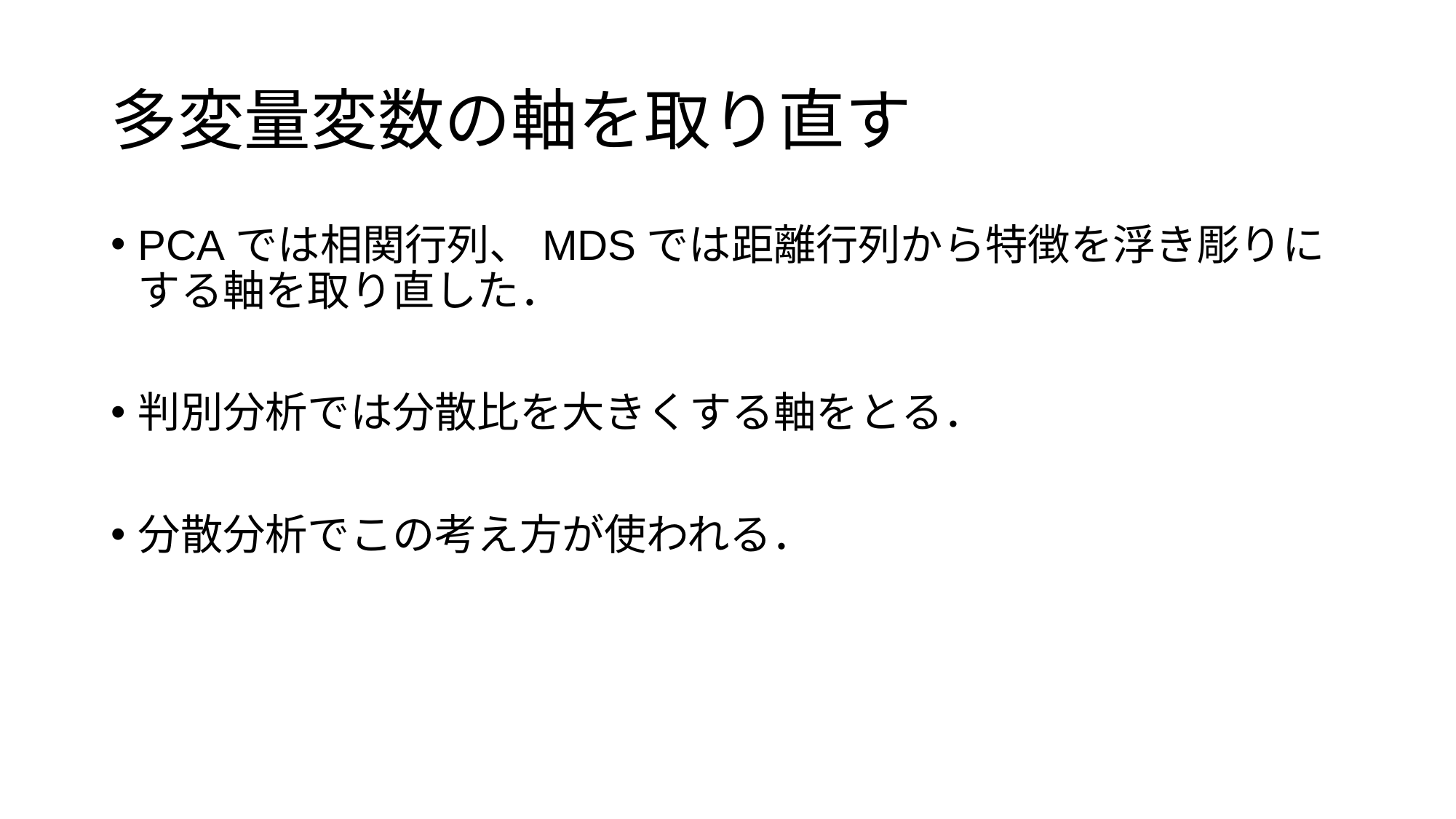

# 多変量変数の軸を取り直す
PCAでは相関行列、MDSでは距離行列から特徴を浮き彫りにする軸を取り直した．

判別分析では分散比を大きくする軸をとる．

分散分析でこの考え方が使われる．